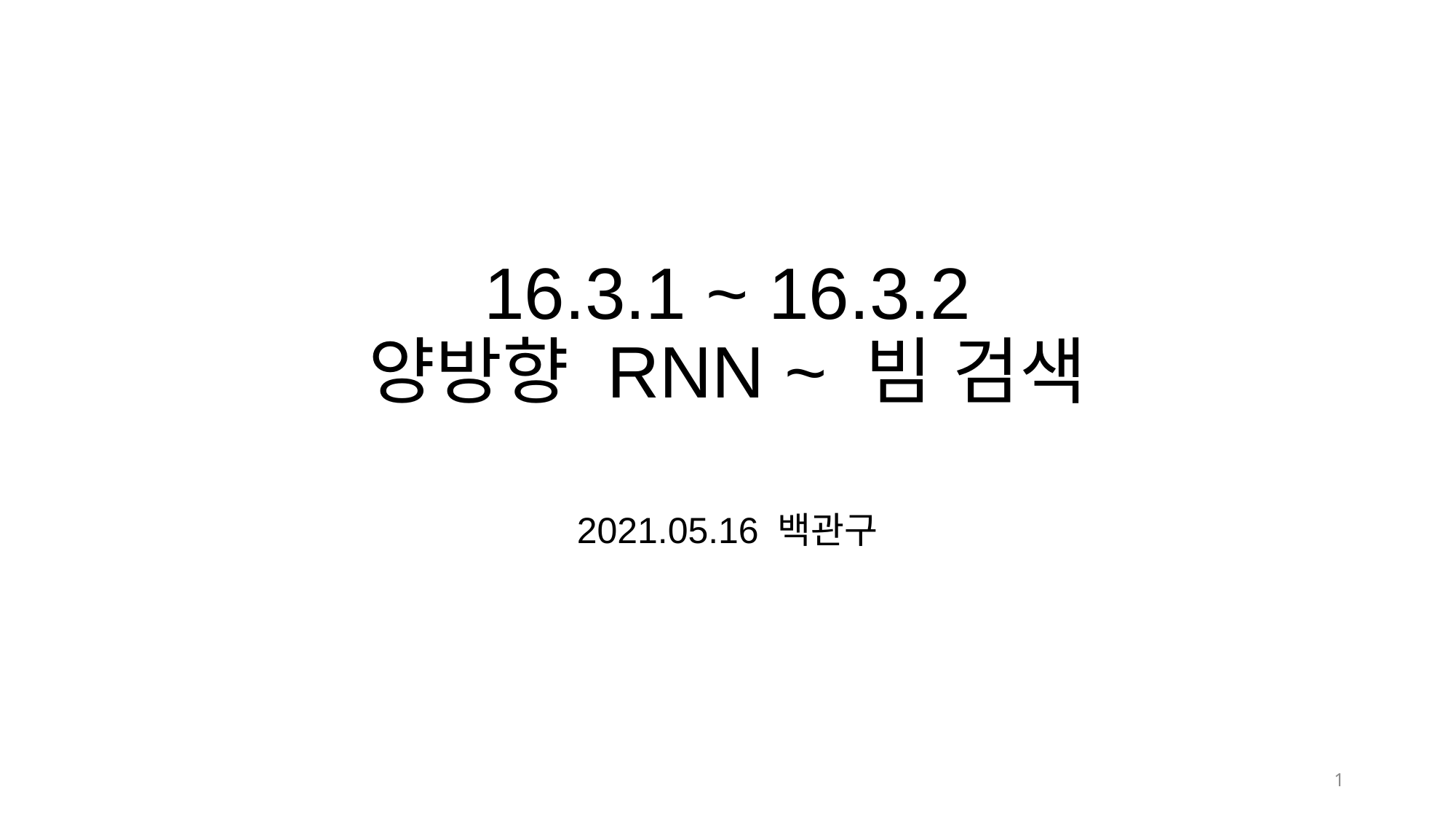

# 16.3.1 ~ 16.3.2 양방향 RNN ~ 빔 검색
2021.05.16 백관구
1